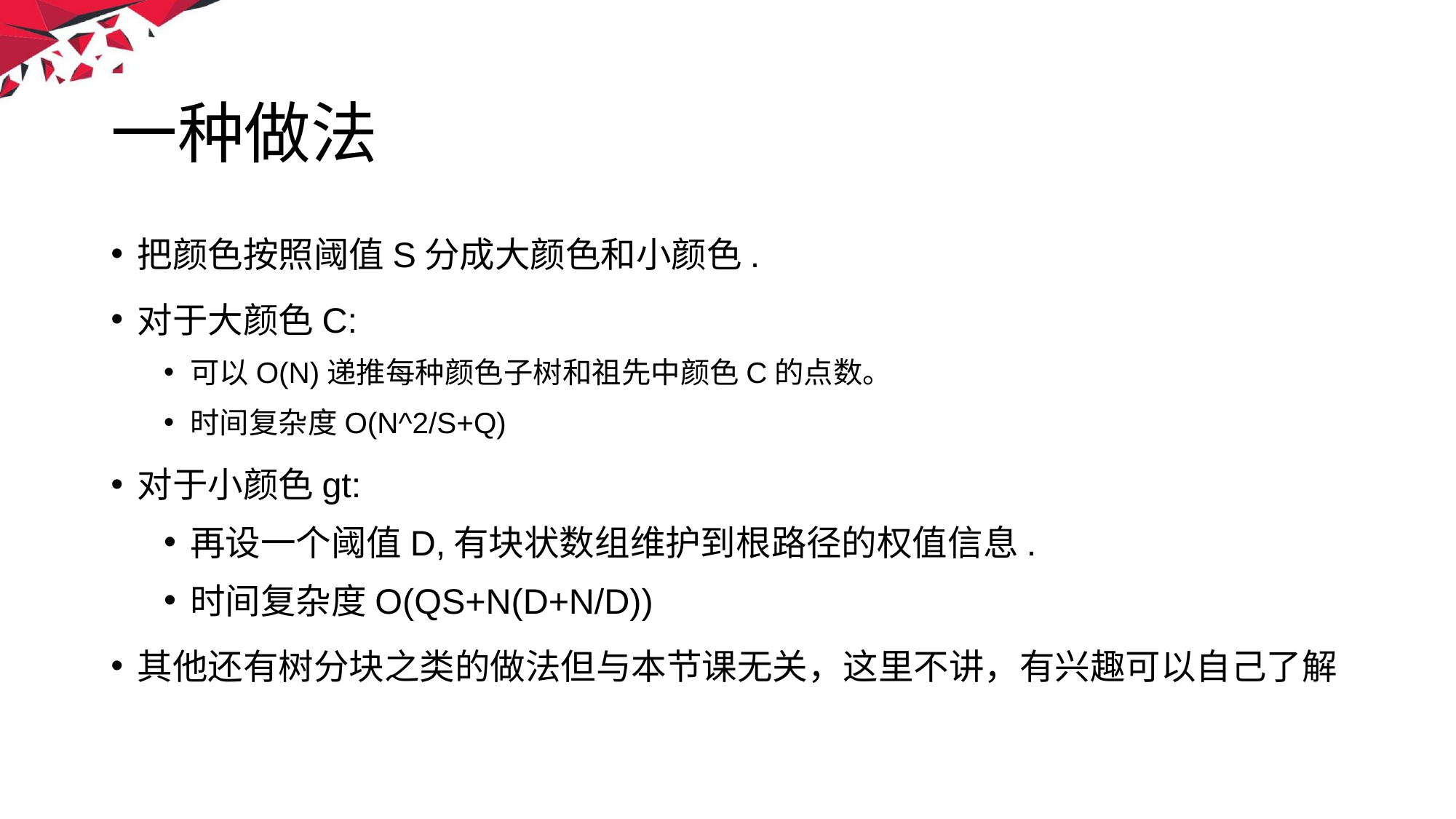

# 一种做法
把颜⾊按照阈值S分成⼤颜⾊和⼩颜⾊.
对于⼤颜⾊C:
可以O(N)递推每种颜⾊⼦树和祖先中颜⾊C的点数。
时间复杂度O(N^2/S+Q)
对于⼩颜⾊gt:
再设⼀个阈值D,有块状数组维护到根路径的权值信息.
时间复杂度O(QS+N(D+N/D))
其他还有树分块之类的做法但与本节课无关，这里不讲，有兴趣可以自己了解